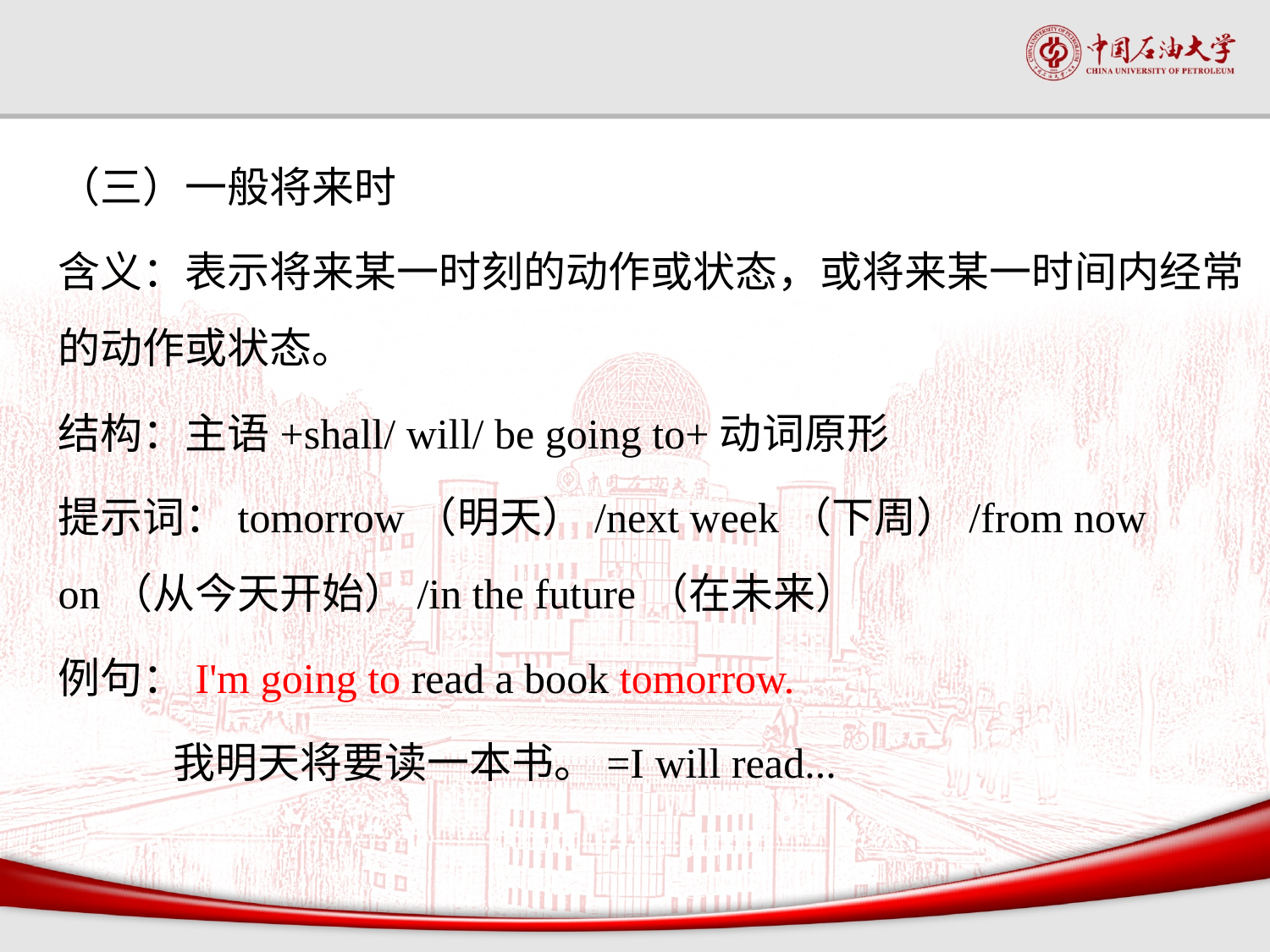

#
（三）一般将来时
含义：表示将来某一时刻的动作或状态，或将来某一时间内经常的动作或状态。
结构：主语+shall/ will/ be going to+动词原形
提示词：tomorrow（明天）/next week（下周）/from now on（从今天开始）/in the future（在未来）
例句：I'm going to read a book tomorrow.
           我明天将要读一本书。=I will read...